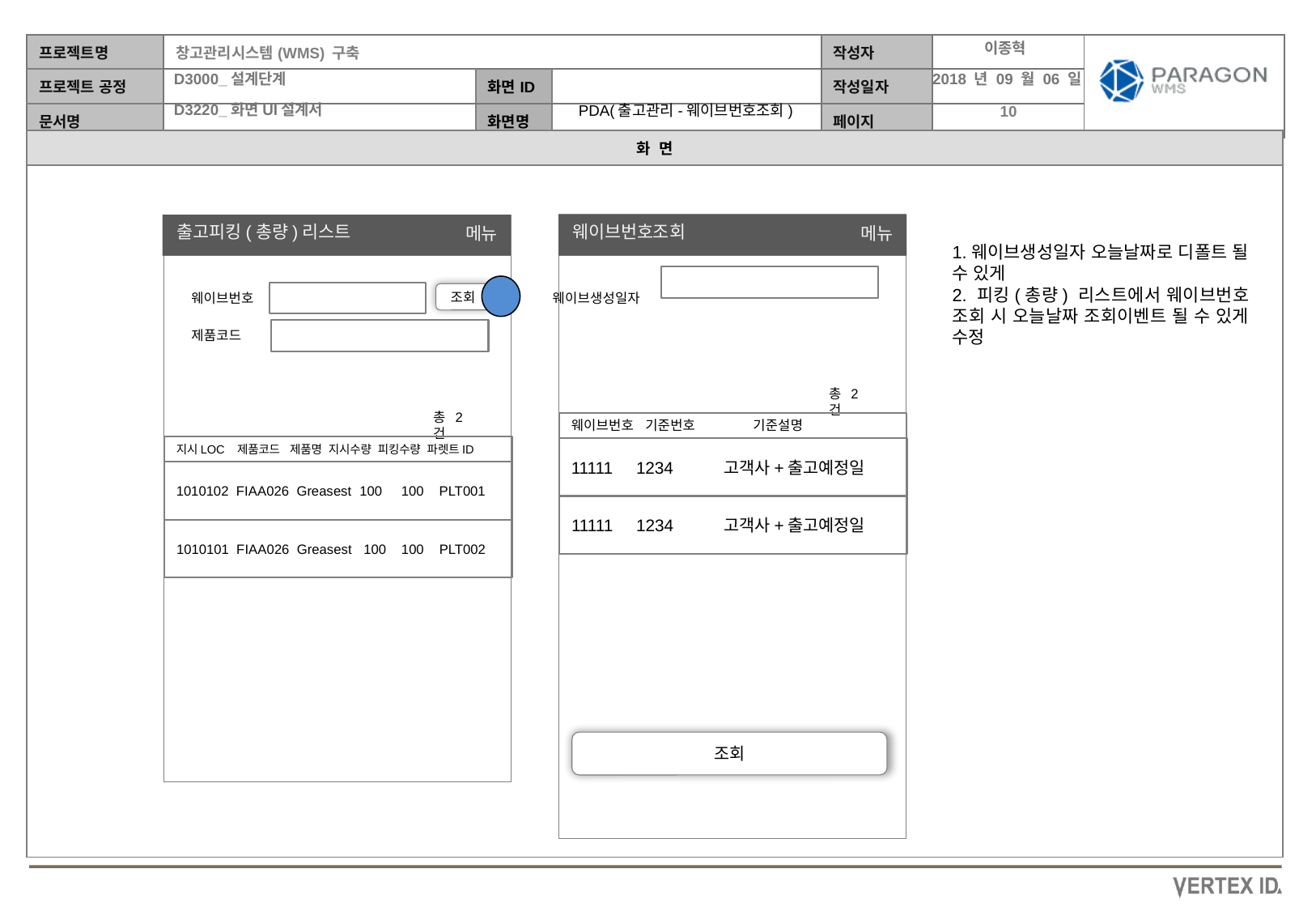

이종혁
2018 년 09 월 06 일
PDA(출고관리-웨이브번호조회)

웨이브번호조회

출고피킹(총량)리스트
메뉴
메뉴
1.웨이브생성일자 오늘날짜로 디폴트 될 수 있게
2. 피킹(총량) 리스트에서 웨이브번호 조회 시 오늘날짜 조회이벤트 될 수 있게 수정

   웨이브생성일자

웨이브번호
조회

제품코드
총2건
총2건
웨이브번호   기준번호               기준설명
지시LOC   제품코드   제품명  지시수량  피킹수량  파렛트ID
11111     1234          고객사+출고예정일
1010102  FIAA026  Greasest  100     100    PLT001
11111     1234          고객사+출고예정일
1010101  FIAA026  Greasest   100    100    PLT002
조회